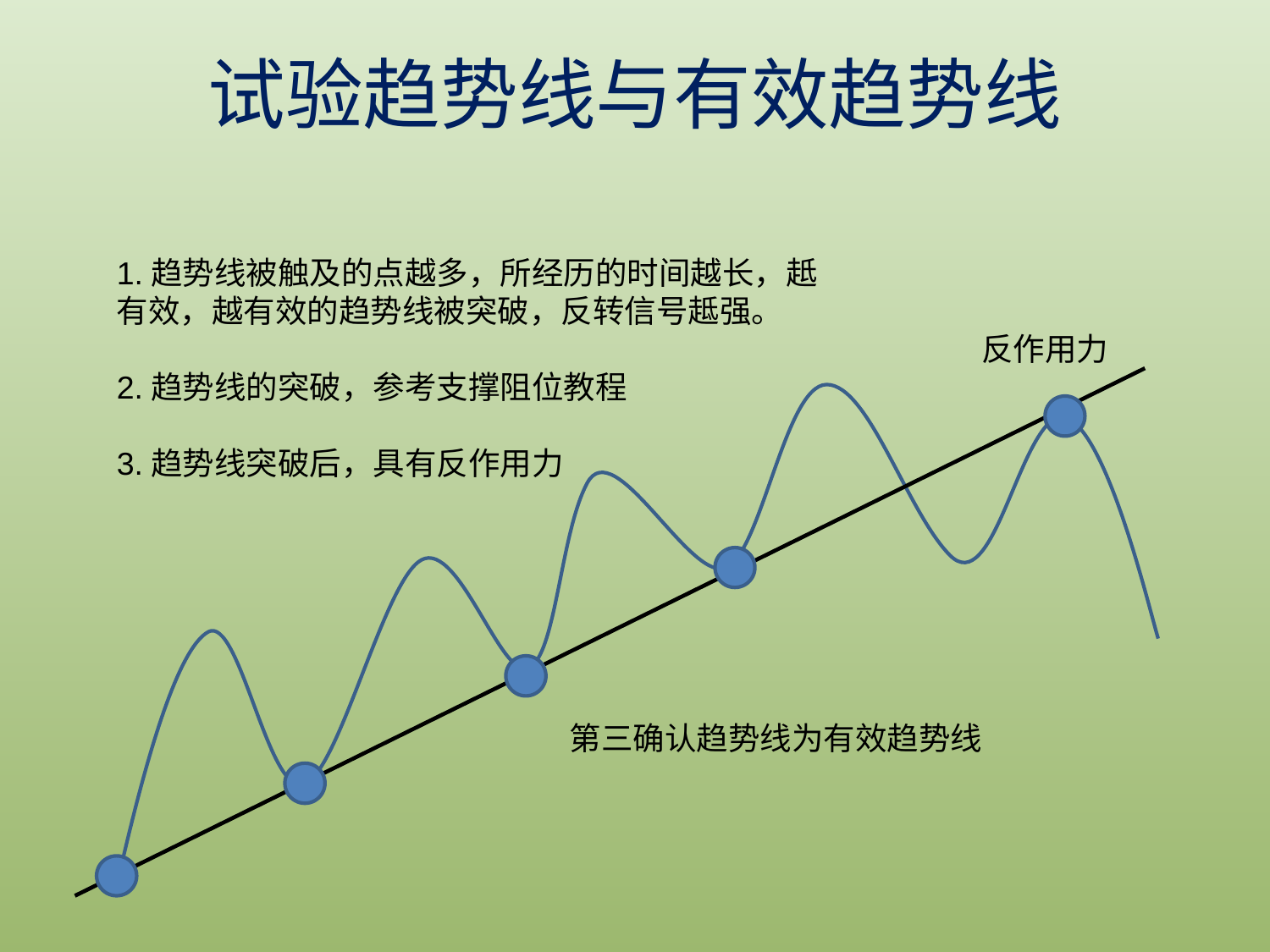

试验趋势线与有效趋势线
1.趋势线被触及的点越多，所经历的时间越长，赿有效，越有效的趋势线被突破，反转信号趆强。

2.趋势线的突破，参考支撑阻位教程

3.趋势线突破后，具有反作用力
反作用力

第三确认趋势线为有效趋势线